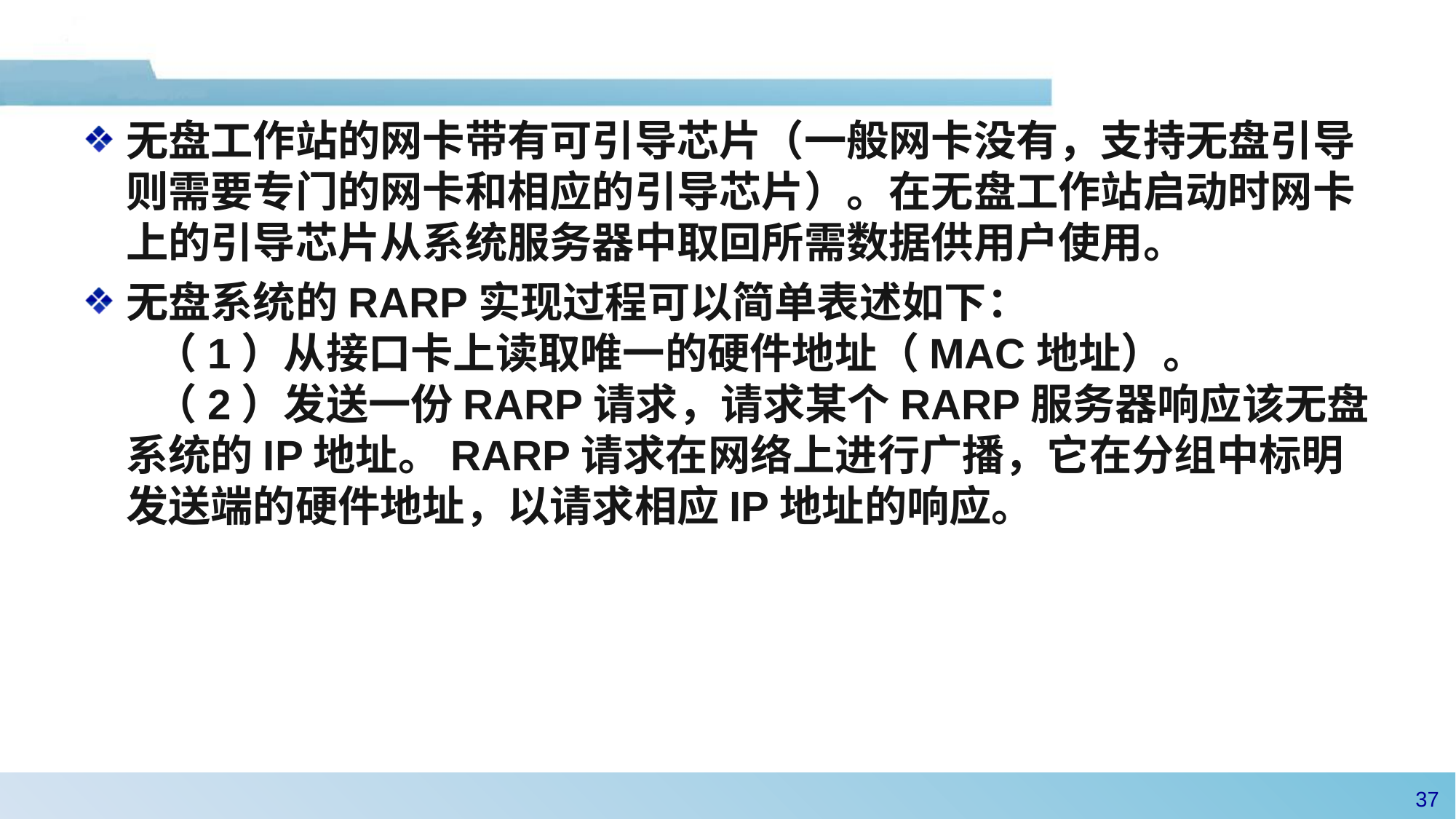

无盘工作站的网卡带有可引导芯片（一般网卡没有，支持无盘引导则需要专门的网卡和相应的引导芯片）。在无盘工作站启动时网卡上的引导芯片从系统服务器中取回所需数据供用户使用。
无盘系统的RARP实现过程可以简单表述如下：
   （1）从接口卡上读取唯一的硬件地址（MAC地址）。
   （2）发送一份RARP请求，请求某个RARP服务器响应该无盘系统的IP地址。RARP请求在网络上进行广播，它在分组中标明发送端的硬件地址，以请求相应IP地址的响应。
37